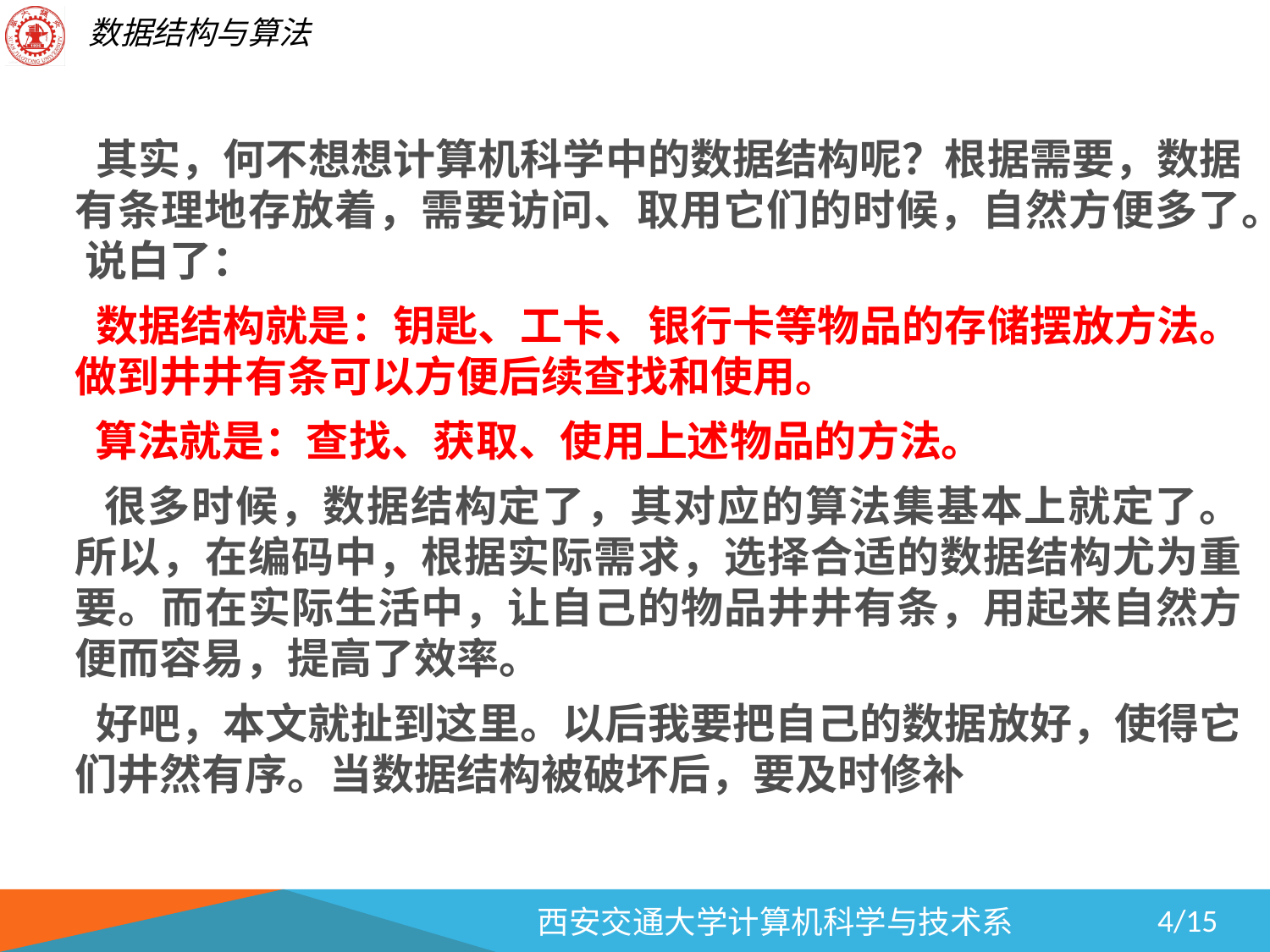

其实，何不想想计算机科学中的数据结构呢？根据需要，数据有条理地存放着，需要访问、取用它们的时候，自然方便多了。 说白了：
      数据结构就是：钥匙、工卡、银行卡等物品的存储摆放方法。做到井井有条可以方便后续查找和使用。
      算法就是：查找、获取、使用上述物品的方法。
      很多时候，数据结构定了，其对应的算法集基本上就定了。 所以，在编码中，根据实际需求，选择合适的数据结构尤为重要。而在实际生活中，让自己的物品井井有条，用起来自然方便而容易，提高了效率。
      好吧，本文就扯到这里。以后我要把自己的数据放好，使得它们井然有序。当数据结构被破坏后，要及时修补